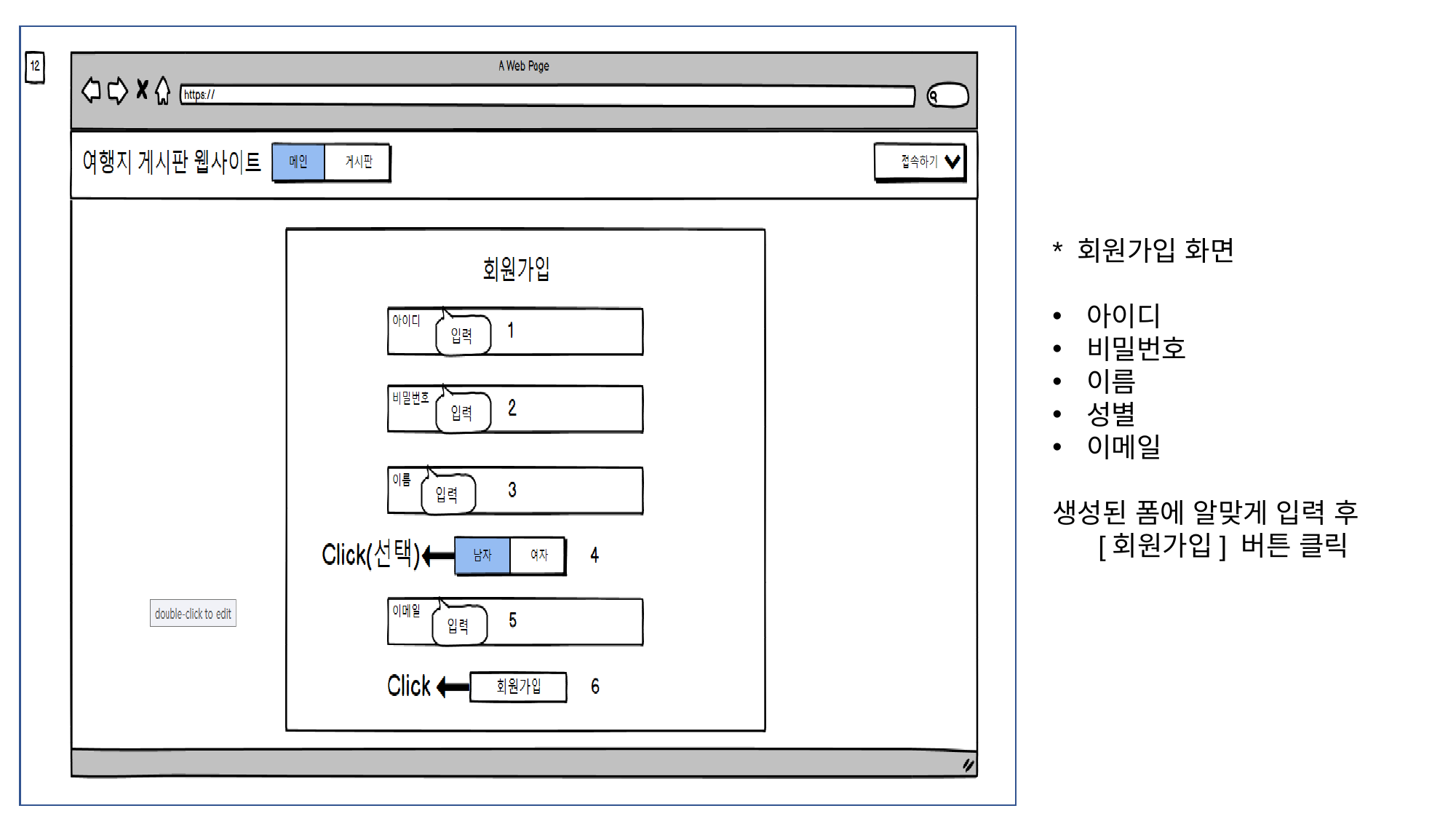

* 회원가입 화면

아이디
비밀번호
이름
성별
이메일

생성된 폼에 알맞게 입력 후
      [회원가입] 버튼 클릭